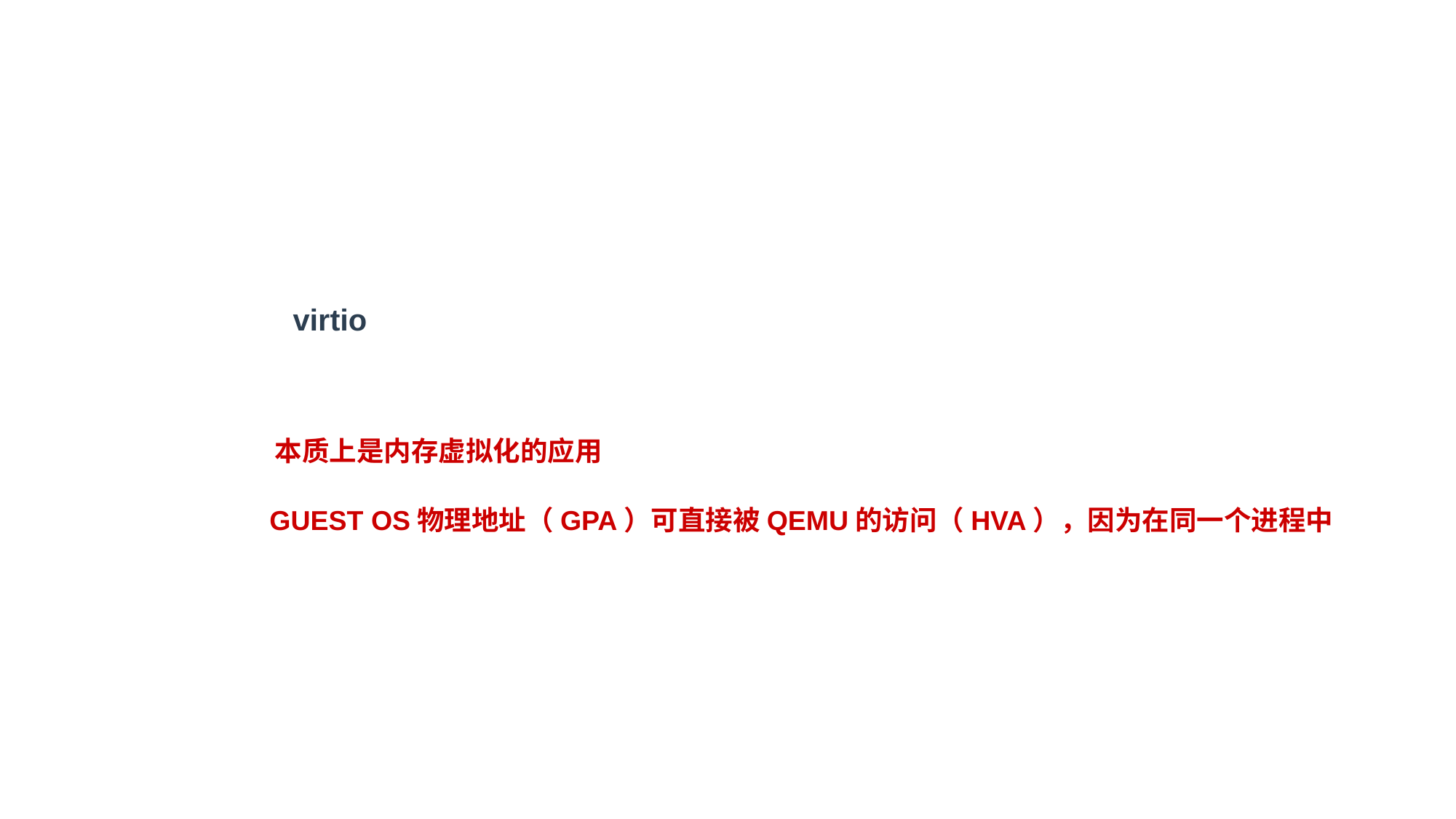

virtio

本质上是内存虚拟化的应用
GUEST OS物理地址（GPA）可直接被QEMU的访问（HVA），因为在同一个进程中